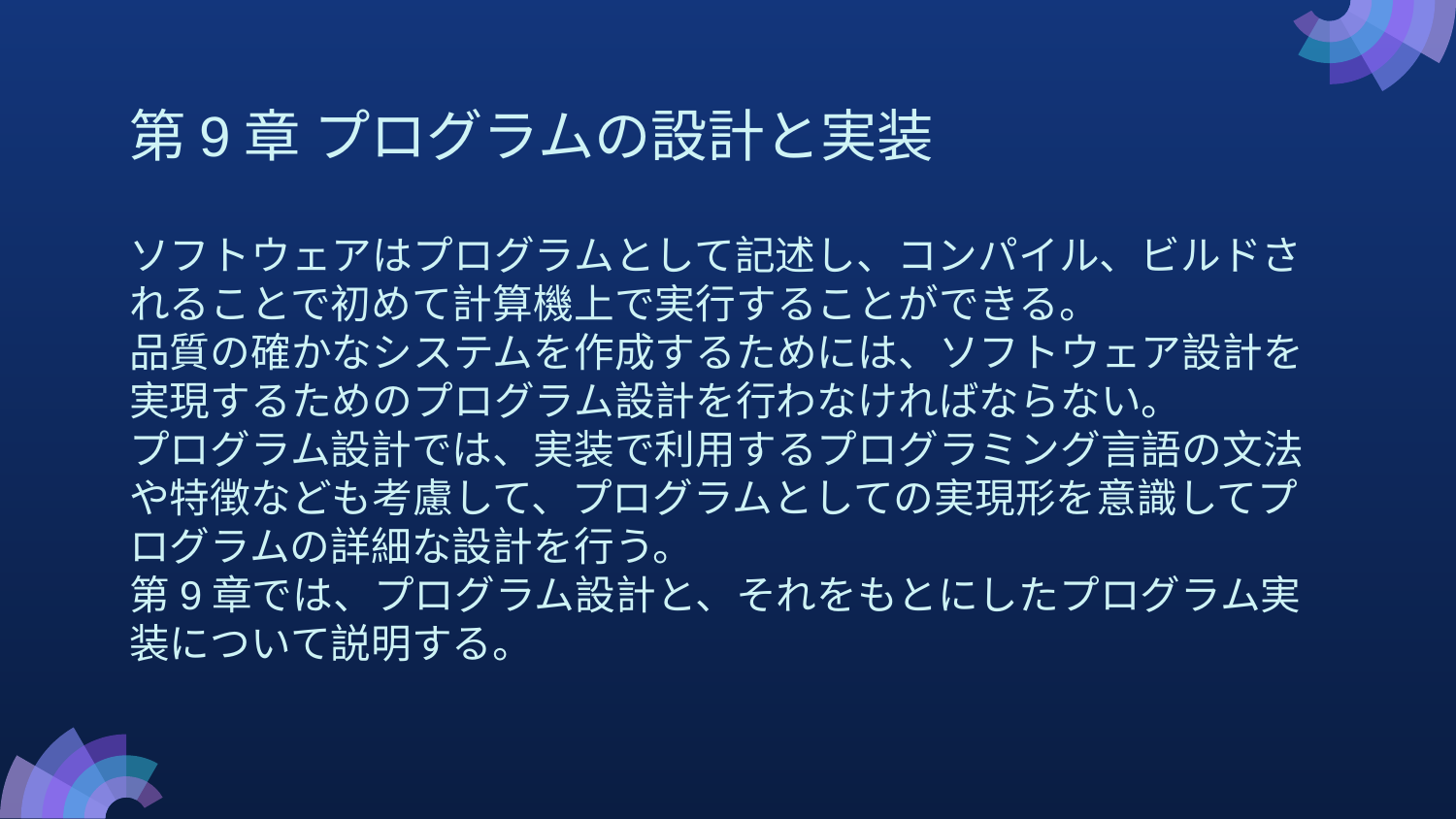

# 第9章 プログラムの設計と実装
ソフトウェアはプログラムとして記述し、コンパイル、ビルドされることで初めて計算機上で実行することができる。
品質の確かなシステムを作成するためには、ソフトウェア設計を実現するためのプログラム設計を行わなければならない。
プログラム設計では、実装で利用するプログラミング言語の文法や特徴なども考慮して、プログラムとしての実現形を意識してプログラムの詳細な設計を行う。
第9章では、プログラム設計と、それをもとにしたプログラム実装について説明する。